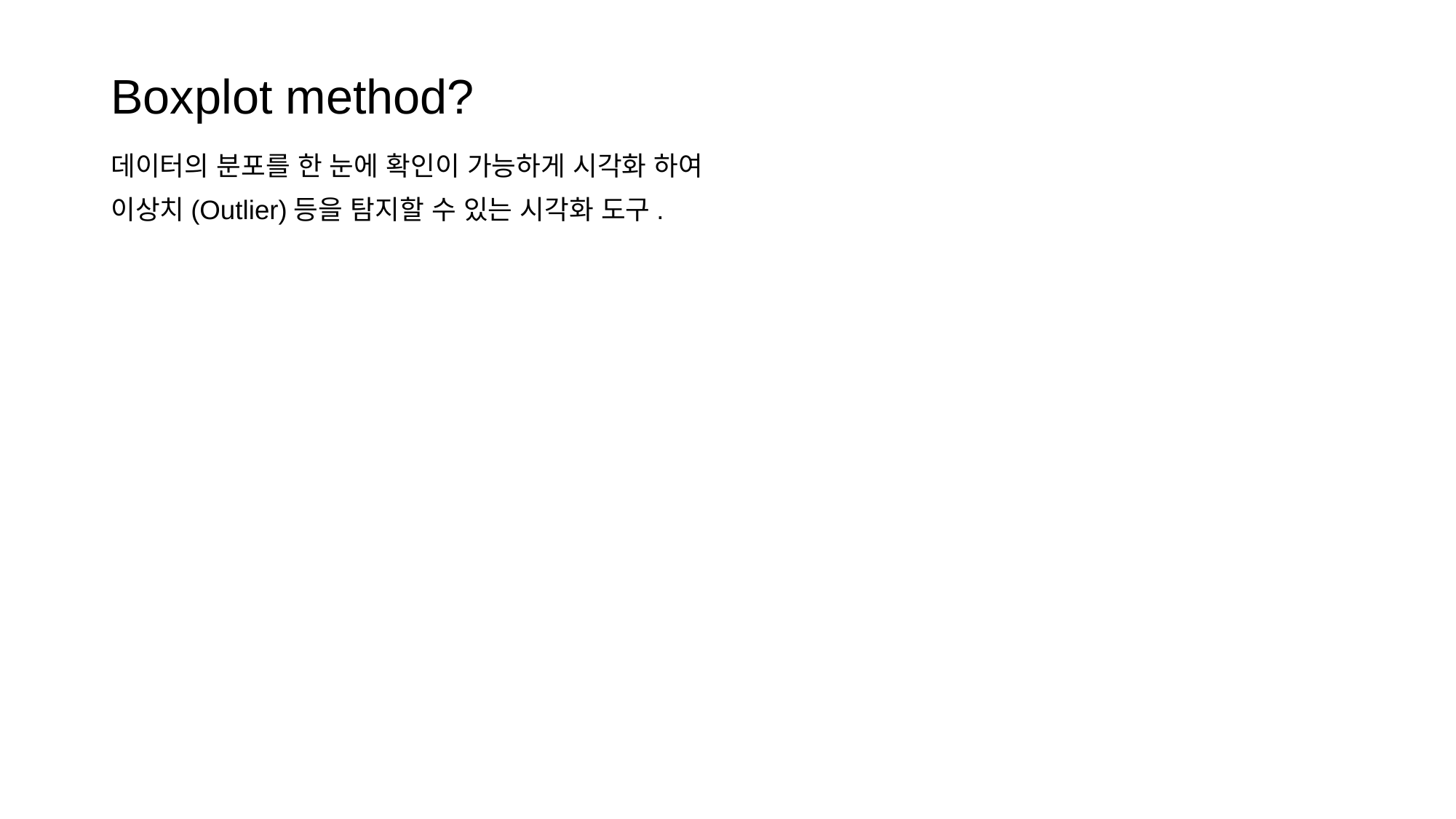

# Boxplot method?
데이터의 분포를 한 눈에 확인이 가능하게 시각화 하여
이상치(Outlier)등을 탐지할 수 있는 시각화 도구.